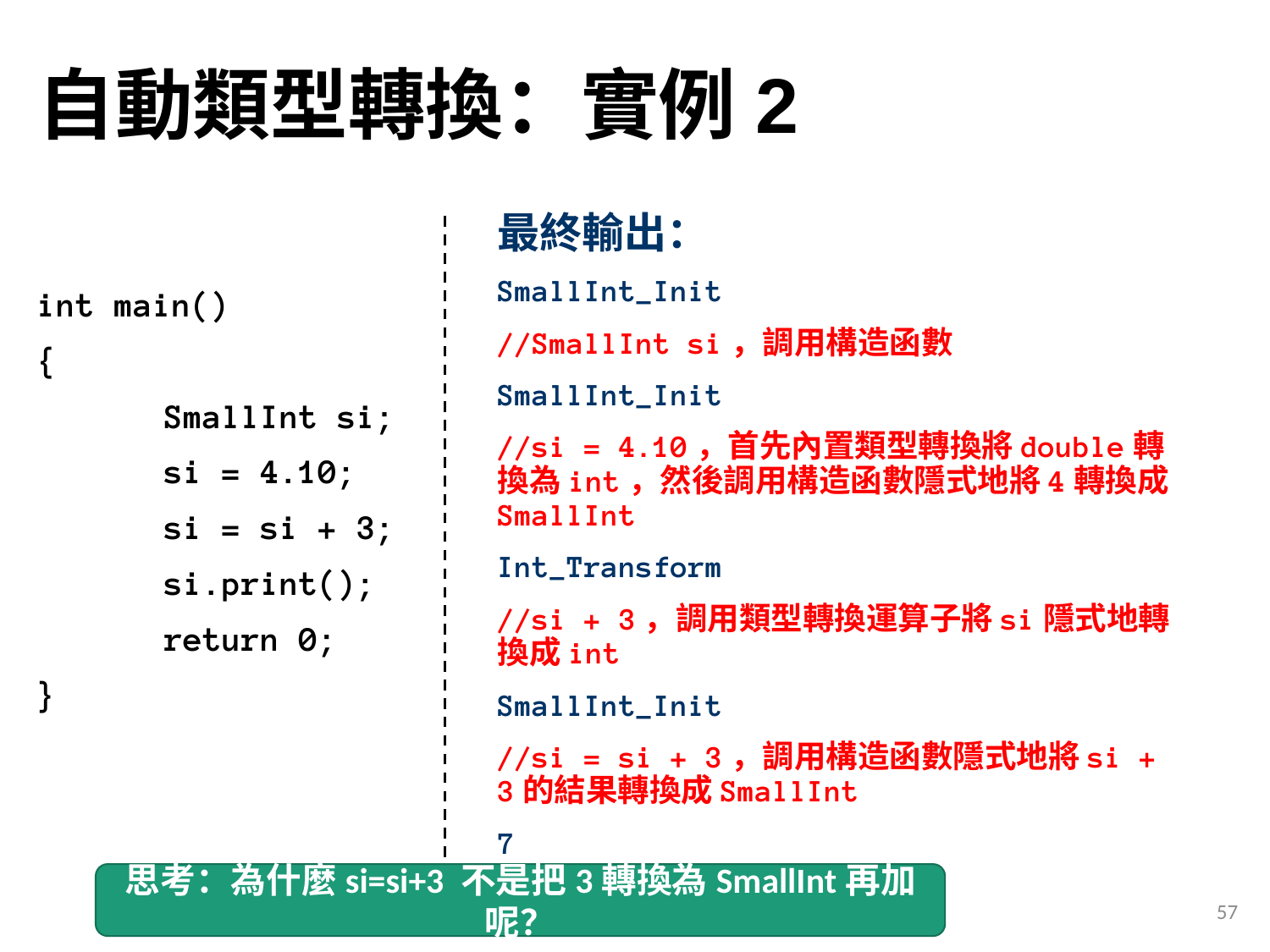

# 自動類型轉換：實例2
最終輸出：
SmallInt_Init
//SmallInt si，調用構造函數
SmallInt_Init
//si = 4.10，首先內置類型轉換將double轉換為int，然後調用構造函數隱式地將4轉換成SmallInt
Int_Transform
//si + 3，調用類型轉換運算子將si隱式地轉換成int
SmallInt_Init
//si = si + 3，調用構造函數隱式地將si + 3的結果轉換成SmallInt
7
int main()
{
	SmallInt si;
	si = 4.10;
	si = si + 3;
	si.print();
	return 0;
}
思考：為什麼si=si+3 不是把3轉換為SmallInt再加呢？
57